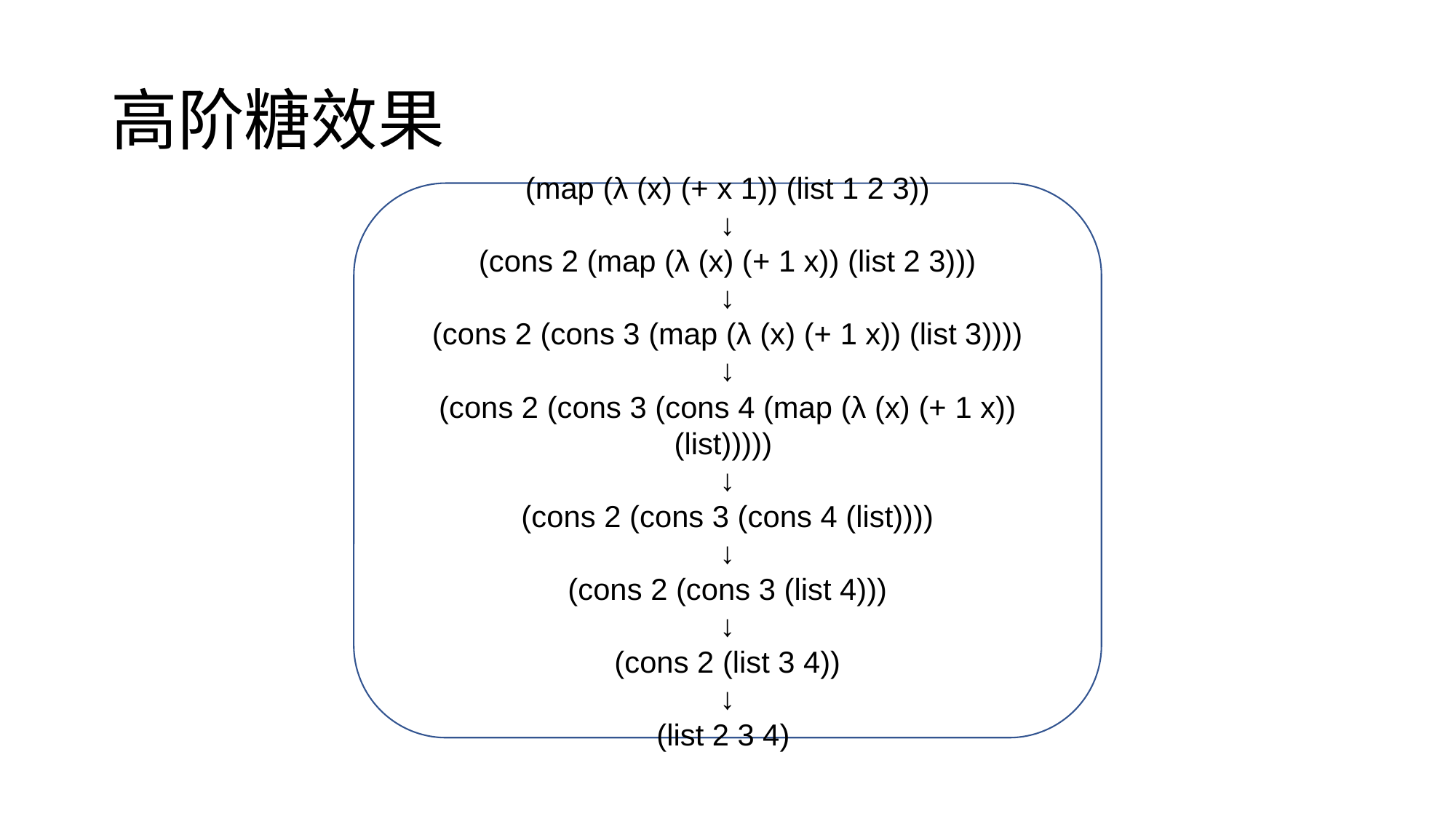

# 高阶糖效果
(map (λ (x) (+ x 1)) (list 1 2 3))
↓
(cons 2 (map (λ (x) (+ 1 x)) (list 2 3)))
↓
(cons 2 (cons 3 (map (λ (x) (+ 1 x)) (list 3))))
↓
(cons 2 (cons 3 (cons 4 (map (λ (x) (+ 1 x)) (list)))))
↓
(cons 2 (cons 3 (cons 4 (list))))
↓
(cons 2 (cons 3 (list 4)))
↓
(cons 2 (list 3 4))
↓
(list 2 3 4)